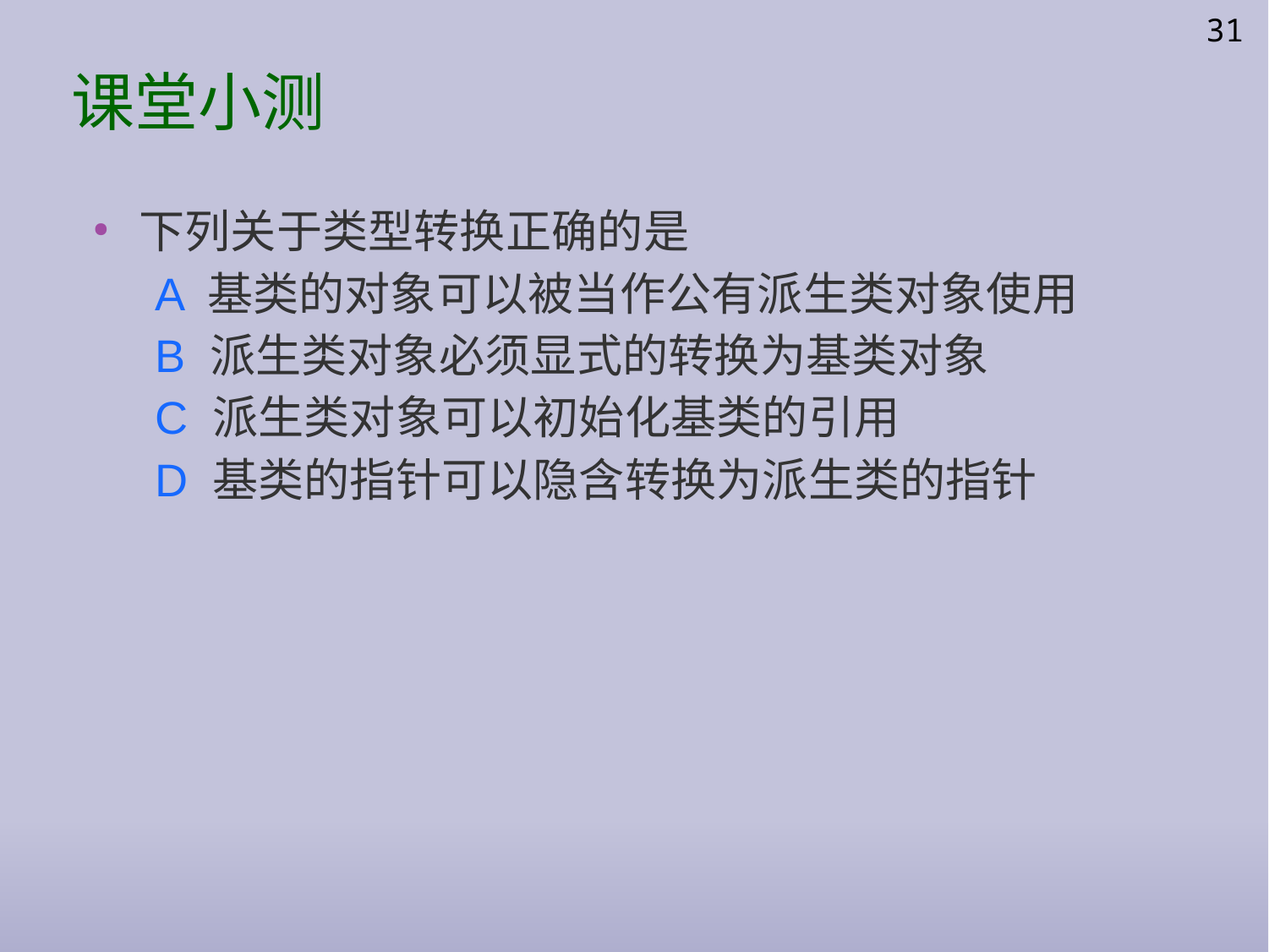

31
# 课堂小测
下列关于类型转换正确的是
     A 基类的对象可以被当作公有派生类对象使用
     B 派生类对象必须显式的转换为基类对象
     C 派生类对象可以初始化基类的引用
     D 基类的指针可以隐含转换为派生类的指针